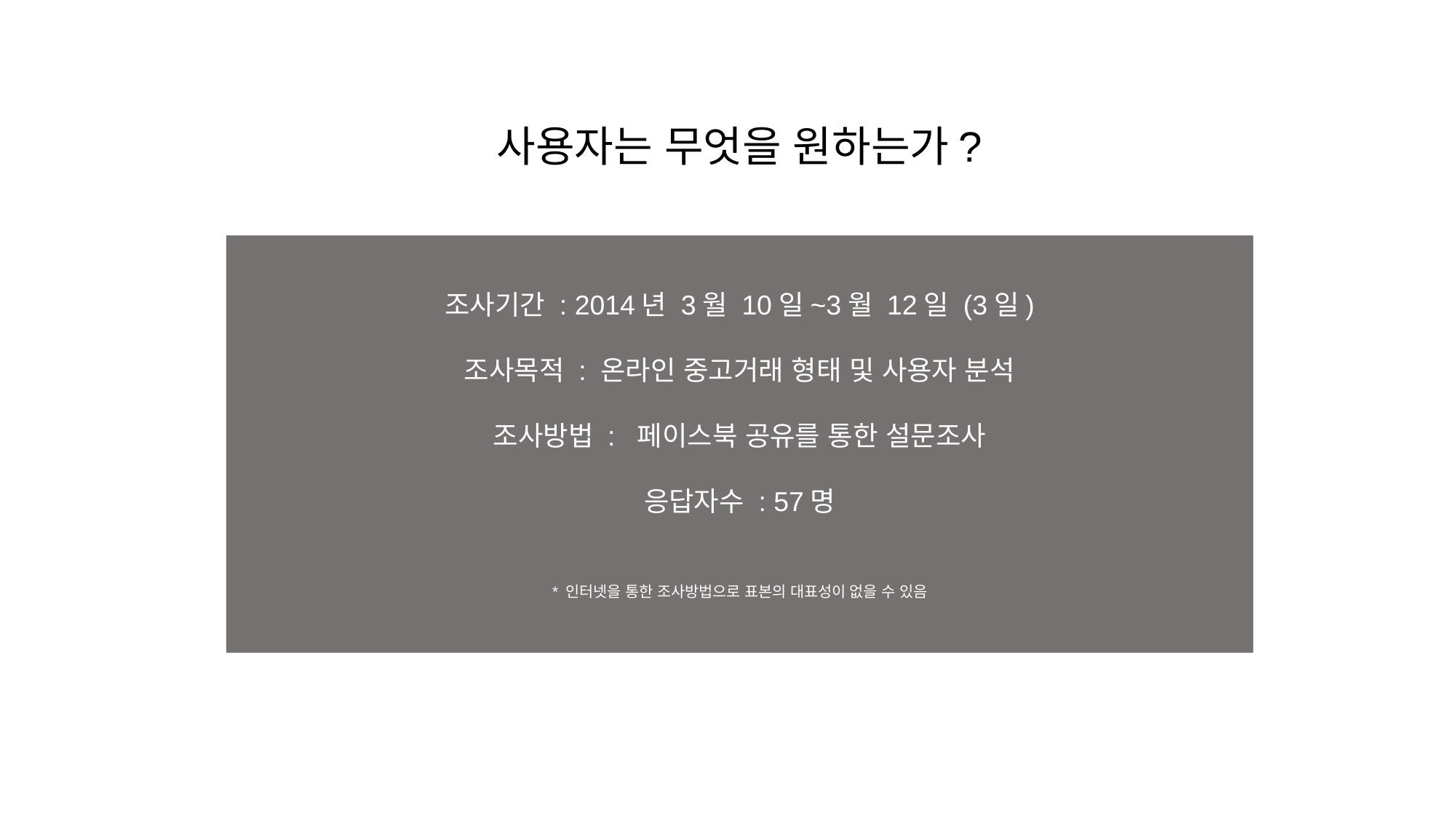

사용자는 무엇을 원하는가?
조사기간 : 2014년 3월 10일~3월 12일 (3일)

조사목적 : 온라인 중고거래 형태 및 사용자 분석

조사방법 :  페이스북 공유를 통한 설문조사

응답자수 : 57명

* 인터넷을 통한 조사방법으로 표본의 대표성이 없을 수 있음